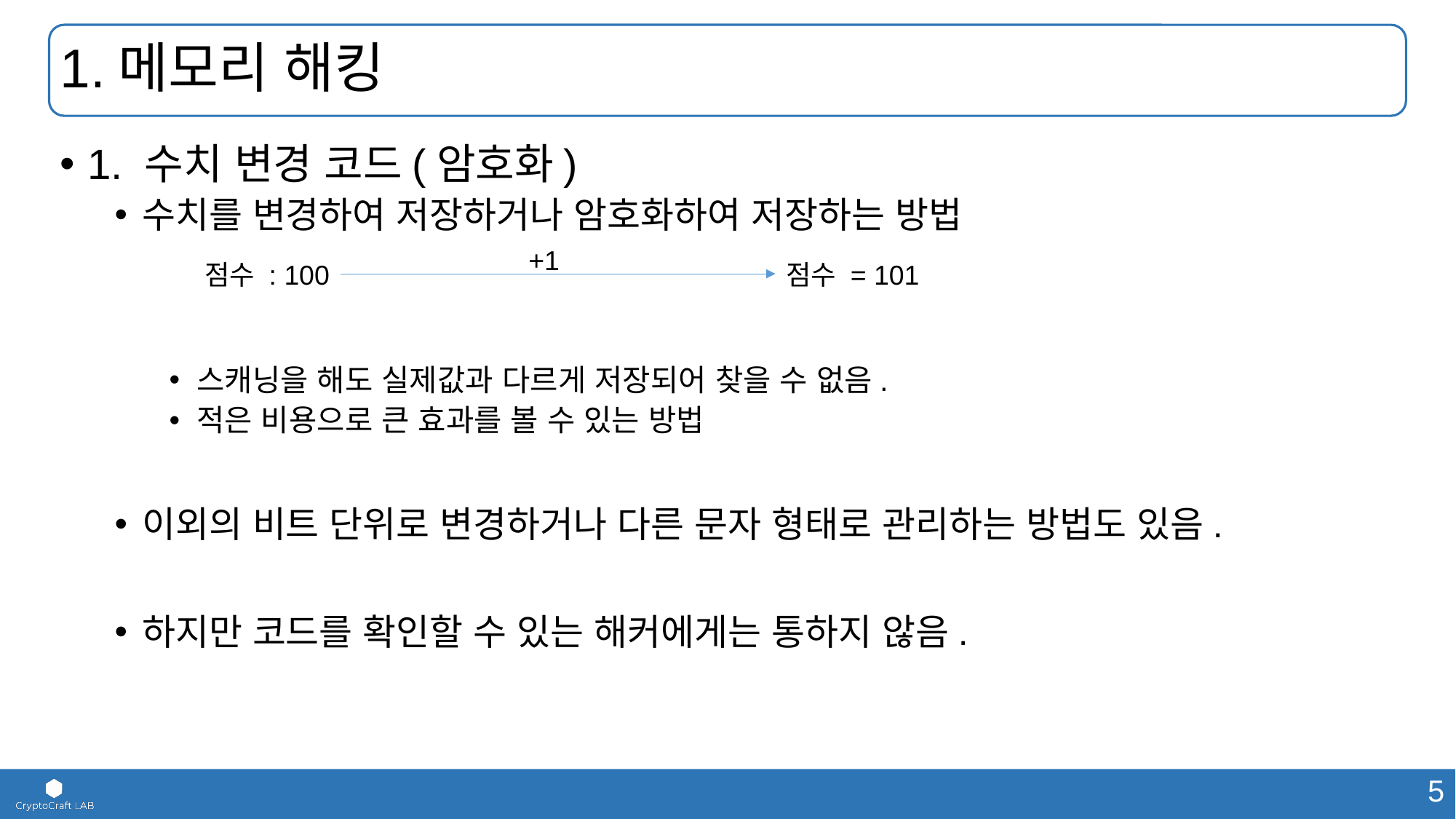

# 1.메모리 해킹
1. 수치 변경 코드(암호화)
수치를 변경하여 저장하거나 암호화하여 저장하는 방법

스캐닝을 해도 실제값과 다르게 저장되어 찾을 수 없음.
적은 비용으로 큰 효과를 볼 수 있는 방법

이외의 비트 단위로 변경하거나 다른 문자 형태로 관리하는 방법도 있음.

하지만 코드를 확인할 수 있는 해커에게는 통하지 않음.

+1
점수 : 100
점수 = 101